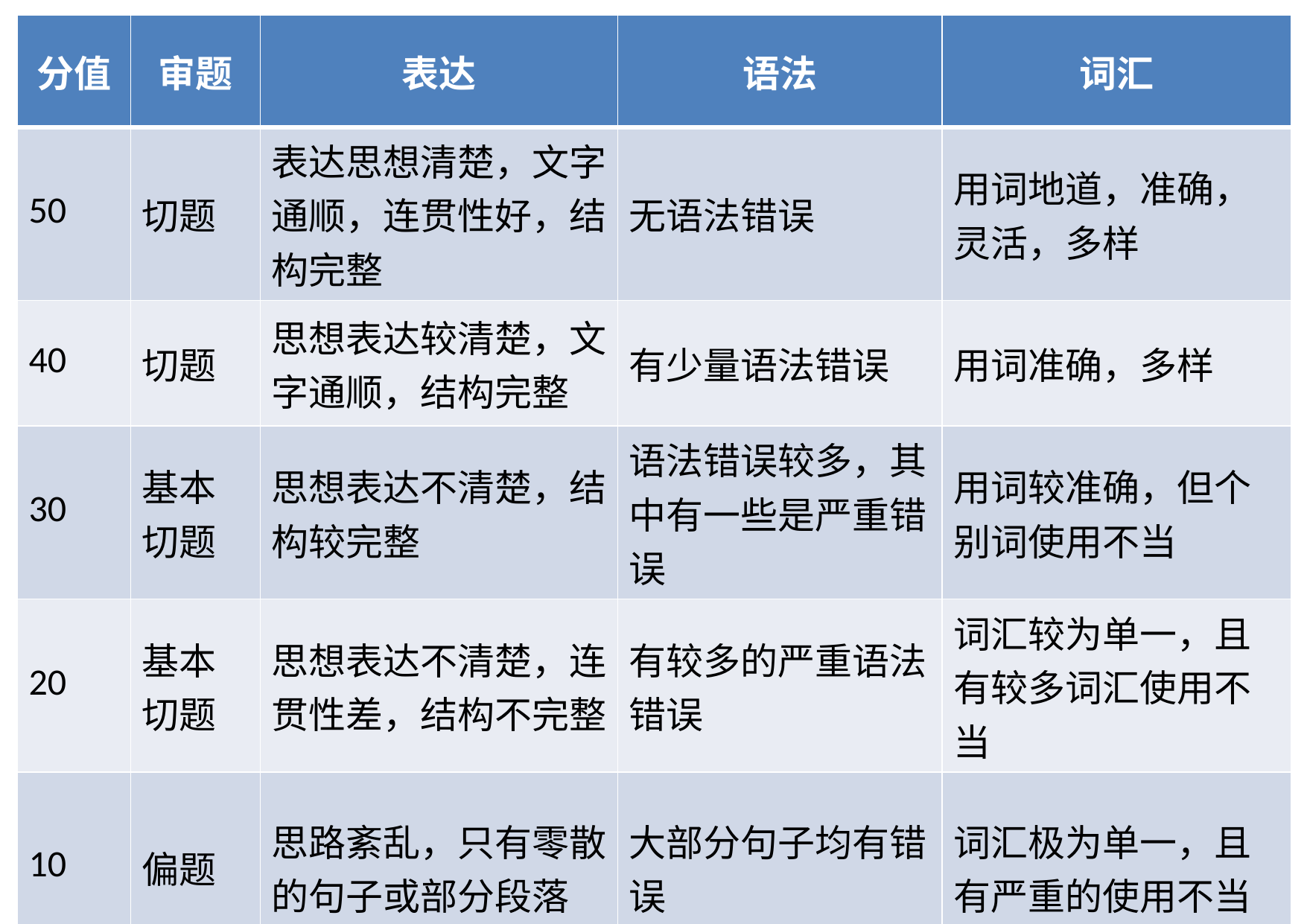

| 分值 | 审题 | 表达 | 语法 | 词汇 |
| --- | --- | --- | --- | --- |
| 50 | 切题 | 表达思想清楚，文字通顺，连贯性好，结构完整 | 无语法错误 | 用词地道，准确，灵活，多样 |
| 40 | 切题 | 思想表达较清楚，文字通顺，结构完整 | 有少量语法错误 | 用词准确，多样 |
| 30 | 基本切题 | 思想表达不清楚，结构较完整 | 语法错误较多，其中有一些是严重错误 | 用词较准确，但个别词使用不当 |
| 20 | 基本切题 | 思想表达不清楚，连贯性差，结构不完整 | 有较多的严重语法错误 | 词汇较为单一，且有较多词汇使用不当 |
| 10 | 偏题 | 思路紊乱，只有零散的句子或部分段落 | 大部分句子均有错误 | 词汇极为单一，且有严重的使用不当 |